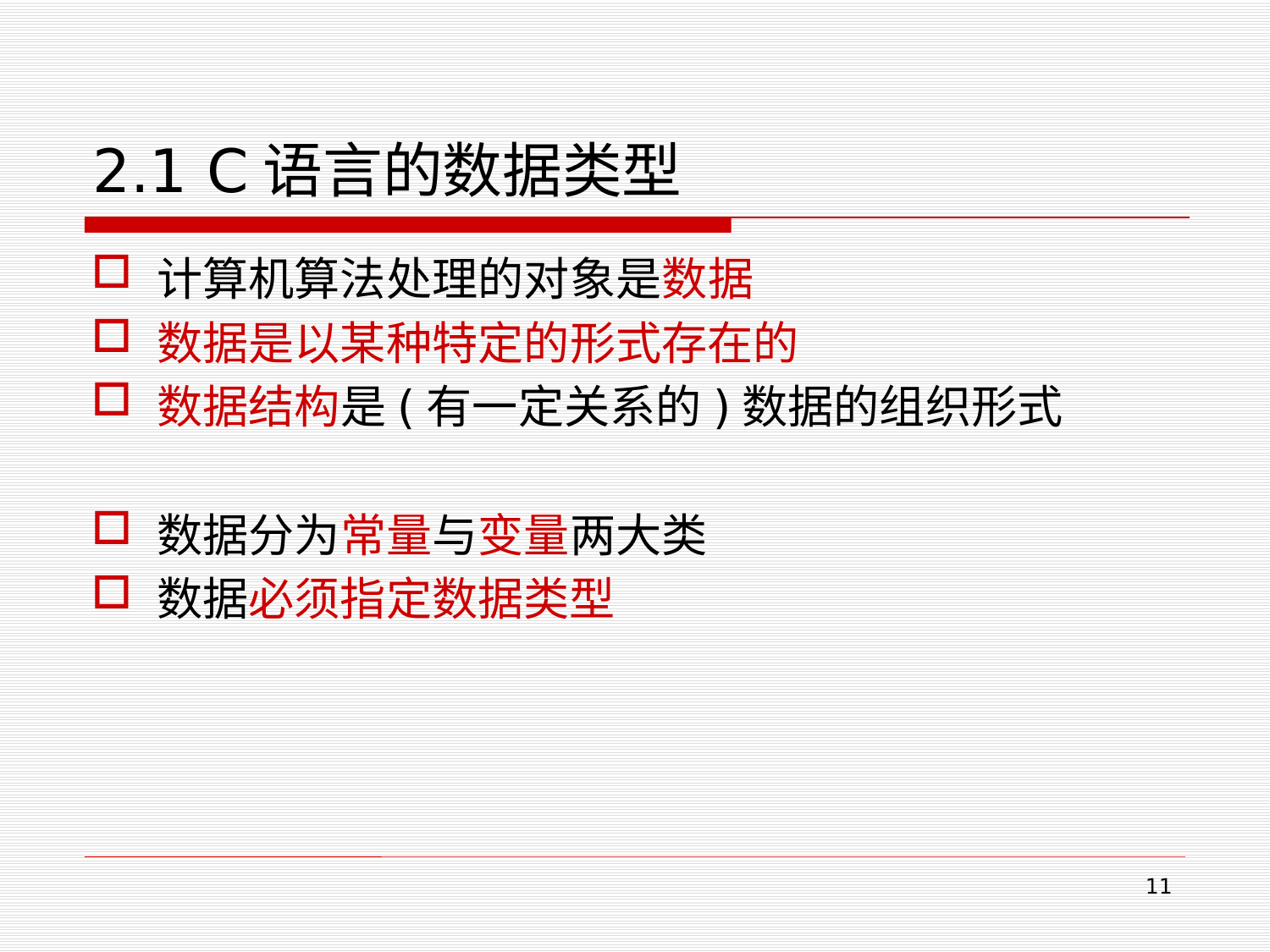

# 2.1 C语言的数据类型
计算机算法处理的对象是数据
数据是以某种特定的形式存在的
数据结构是(有一定关系的)数据的组织形式

数据分为常量与变量两大类
数据必须指定数据类型

11